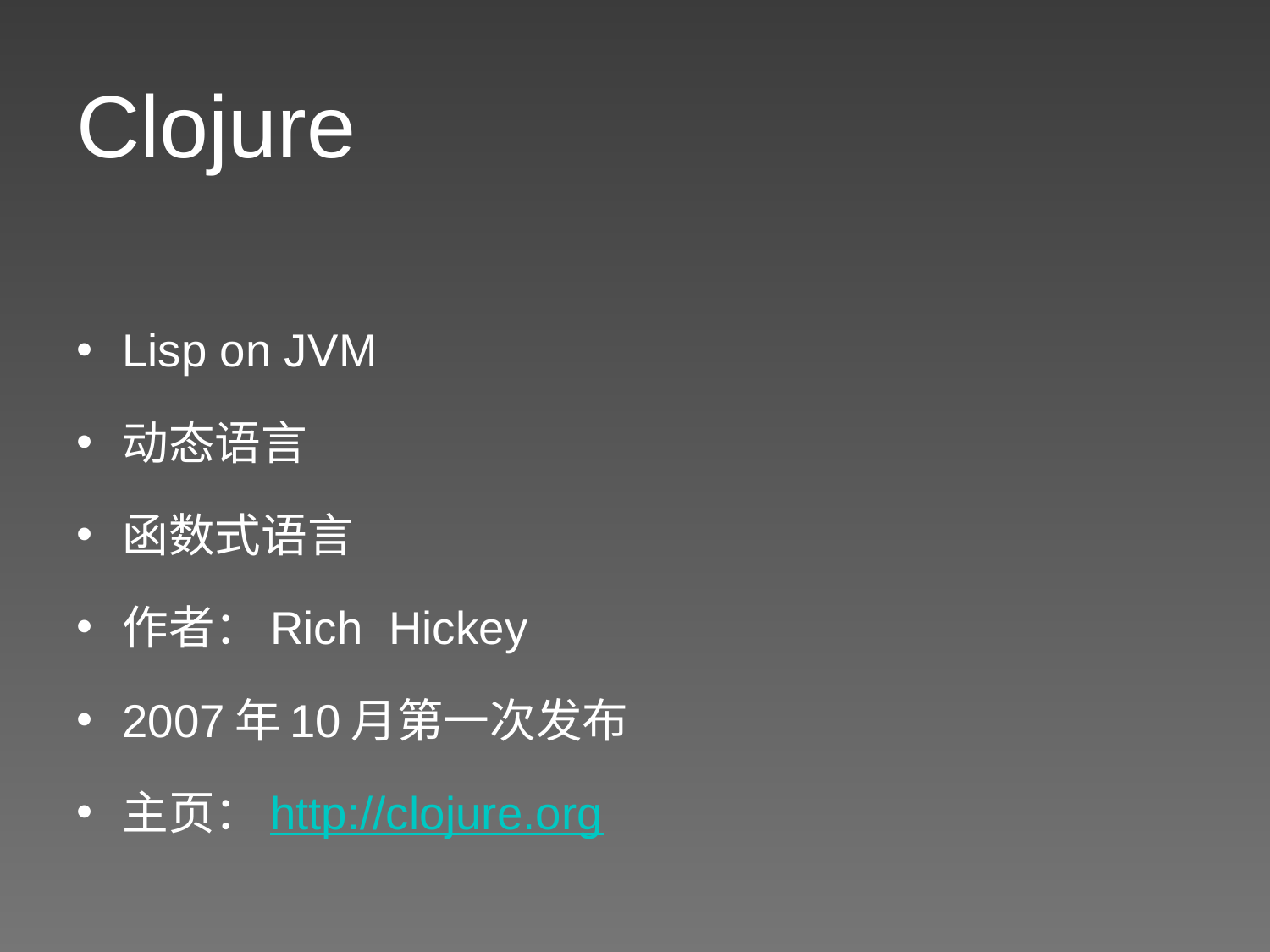

# Clojure

Lisp on JVM
动态语言
函数式语言
作者：Rich  Hickey
2007年10月第一次发布
主页：http://clojure.org